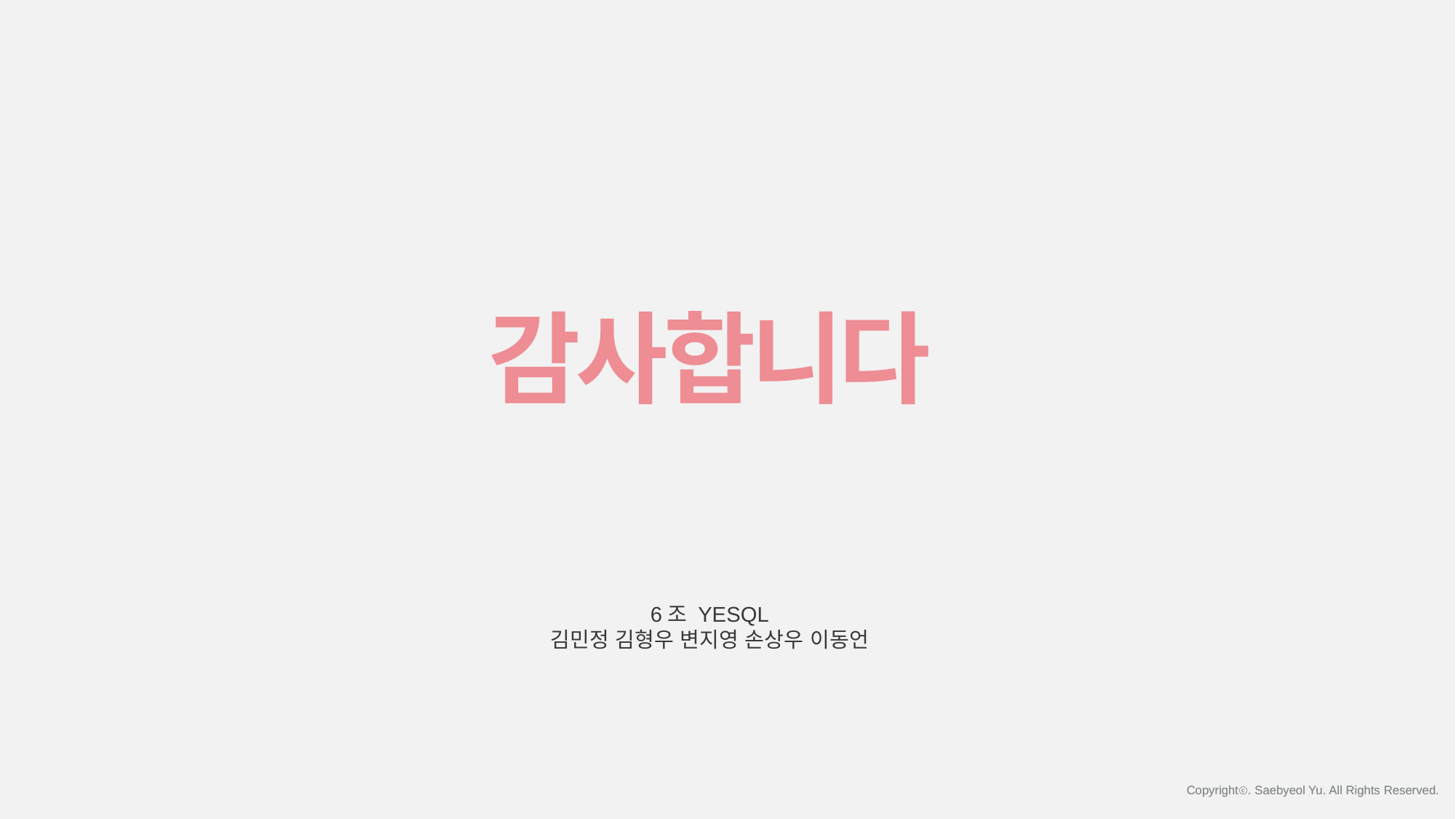

감사합니다

6조 YESQL
김민정 김형우 변지영 손상우 이동언
Copyrightⓒ. Saebyeol Yu. All Rights Reserved.